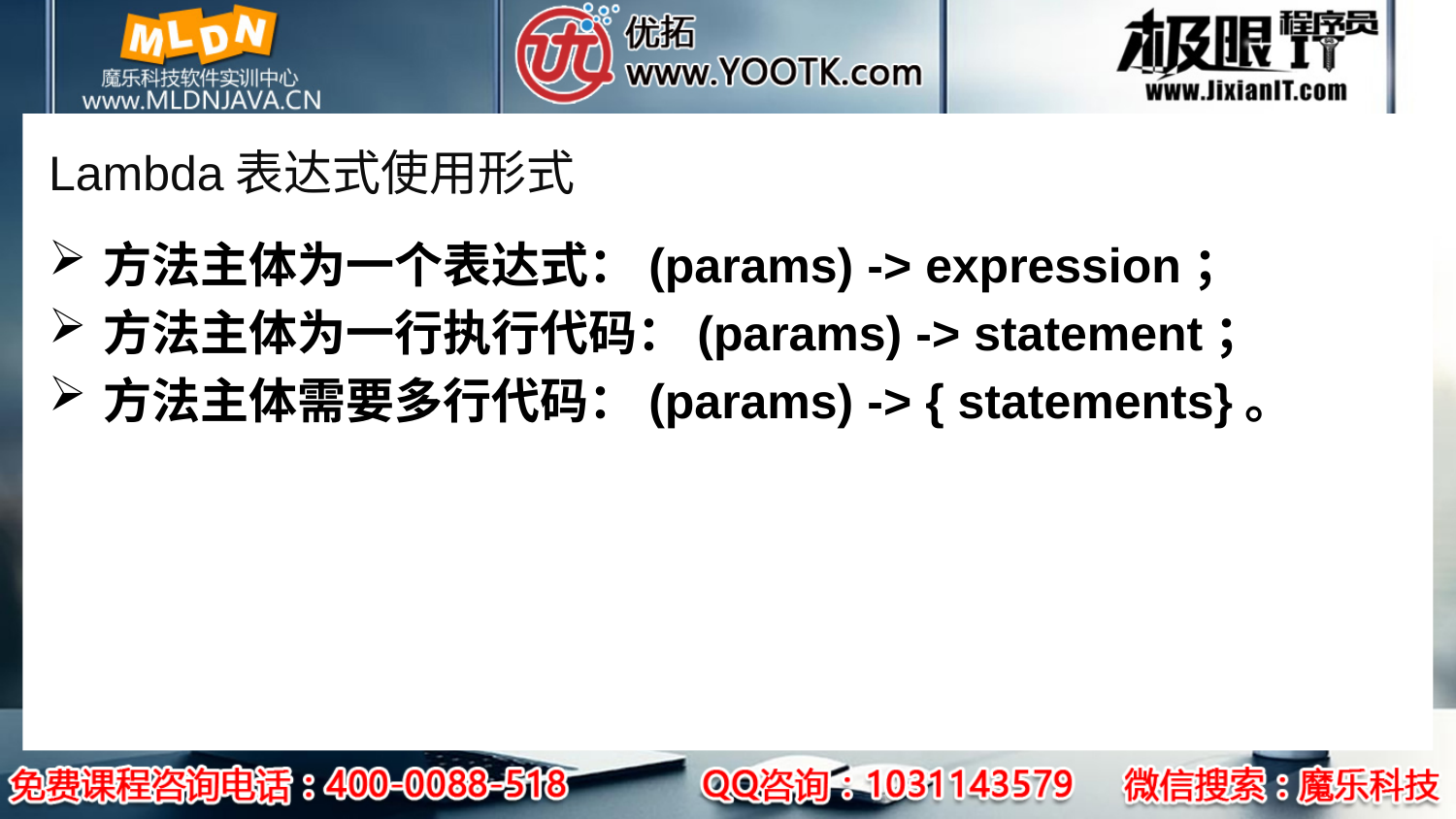

# Lambda表达式使用形式
方法主体为一个表达式：(params) -> expression；
方法主体为一行执行代码：(params) -> statement；
方法主体需要多行代码：(params) -> { statements}。